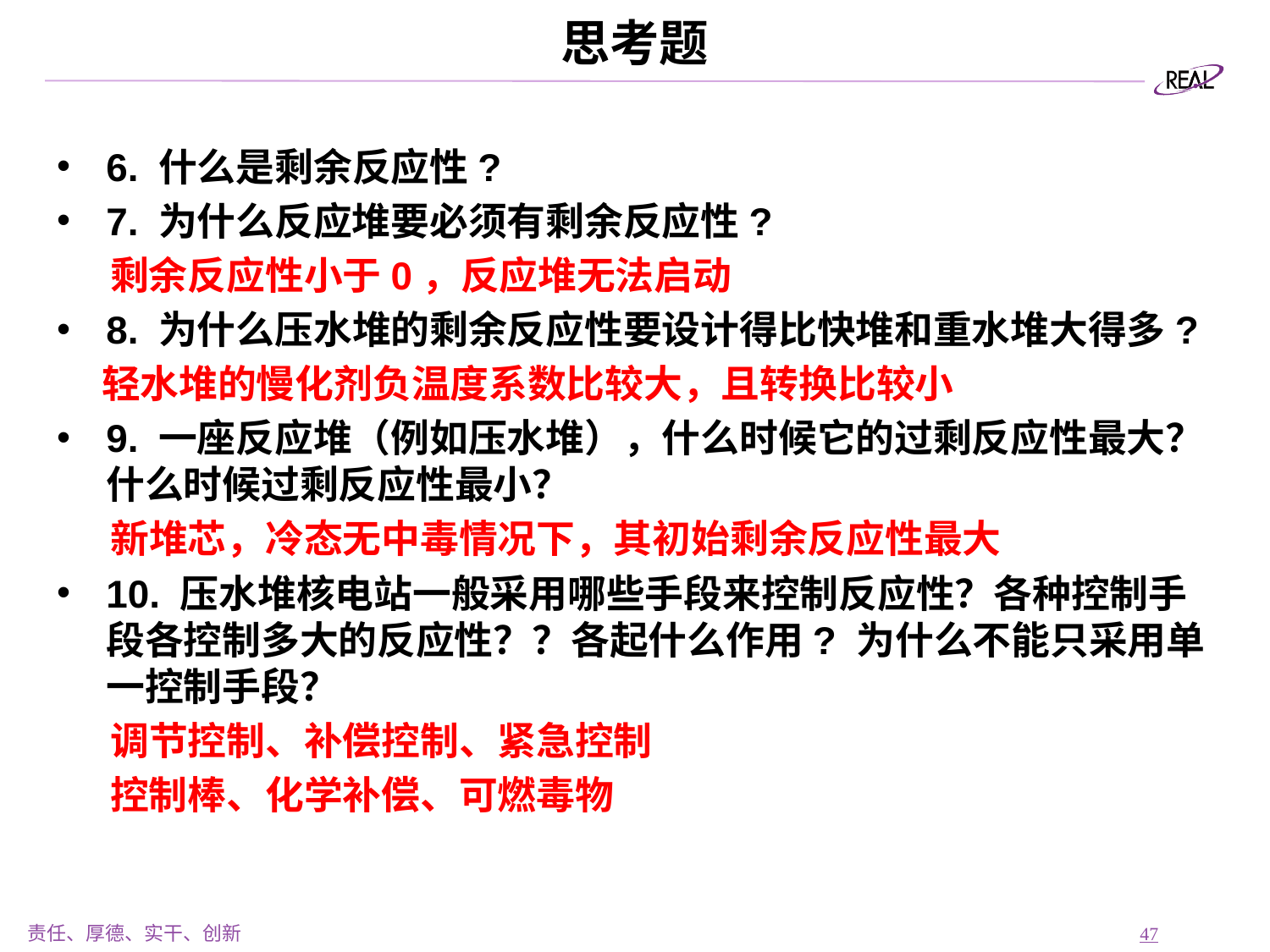

# 思考题
6. 什么是剩余反应性?
7. 为什么反应堆要必须有剩余反应性?
     剩余反应性小于0，反应堆无法启动
8. 为什么压水堆的剩余反应性要设计得比快堆和重水堆大得多?
    轻水堆的慢化剂负温度系数比较大，且转换比较小
9. 一座反应堆（例如压水堆），什么时候它的过剩反应性最大？什么时候过剩反应性最小？
     新堆芯，冷态无中毒情况下，其初始剩余反应性最大
10. 压水堆核电站一般采用哪些手段来控制反应性？各种控制手段各控制多大的反应性？？各起什么作用? 为什么不能只采用单一控制手段？
     调节控制、补偿控制、紧急控制
     控制棒、化学补偿、可燃毒物